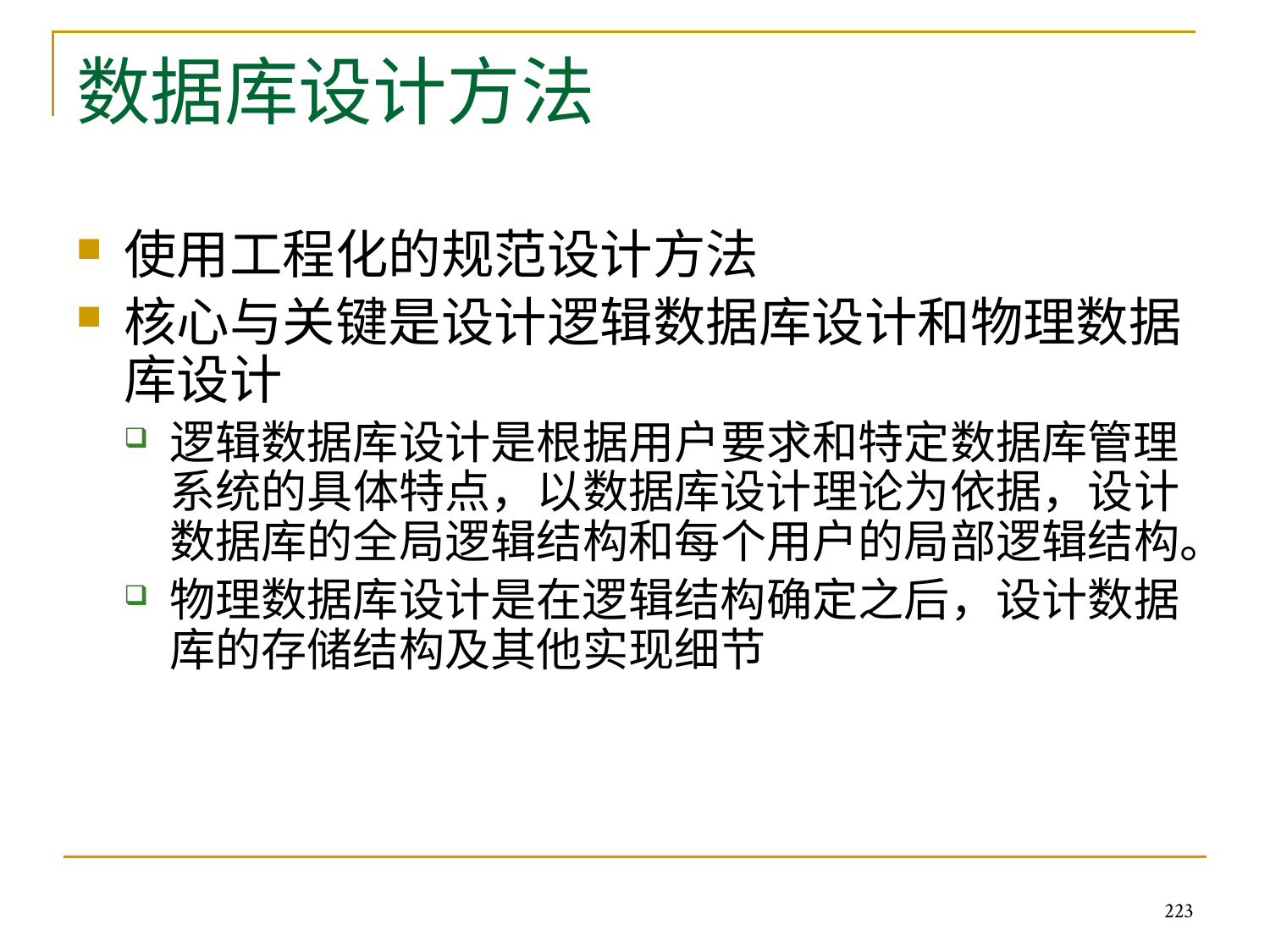

# 数据库设计方法
使用工程化的规范设计方法
核心与关键是设计逻辑数据库设计和物理数据库设计
逻辑数据库设计是根据用户要求和特定数据库管理系统的具体特点，以数据库设计理论为依据，设计数据库的全局逻辑结构和每个用户的局部逻辑结构。
物理数据库设计是在逻辑结构确定之后，设计数据库的存储结构及其他实现细节
223